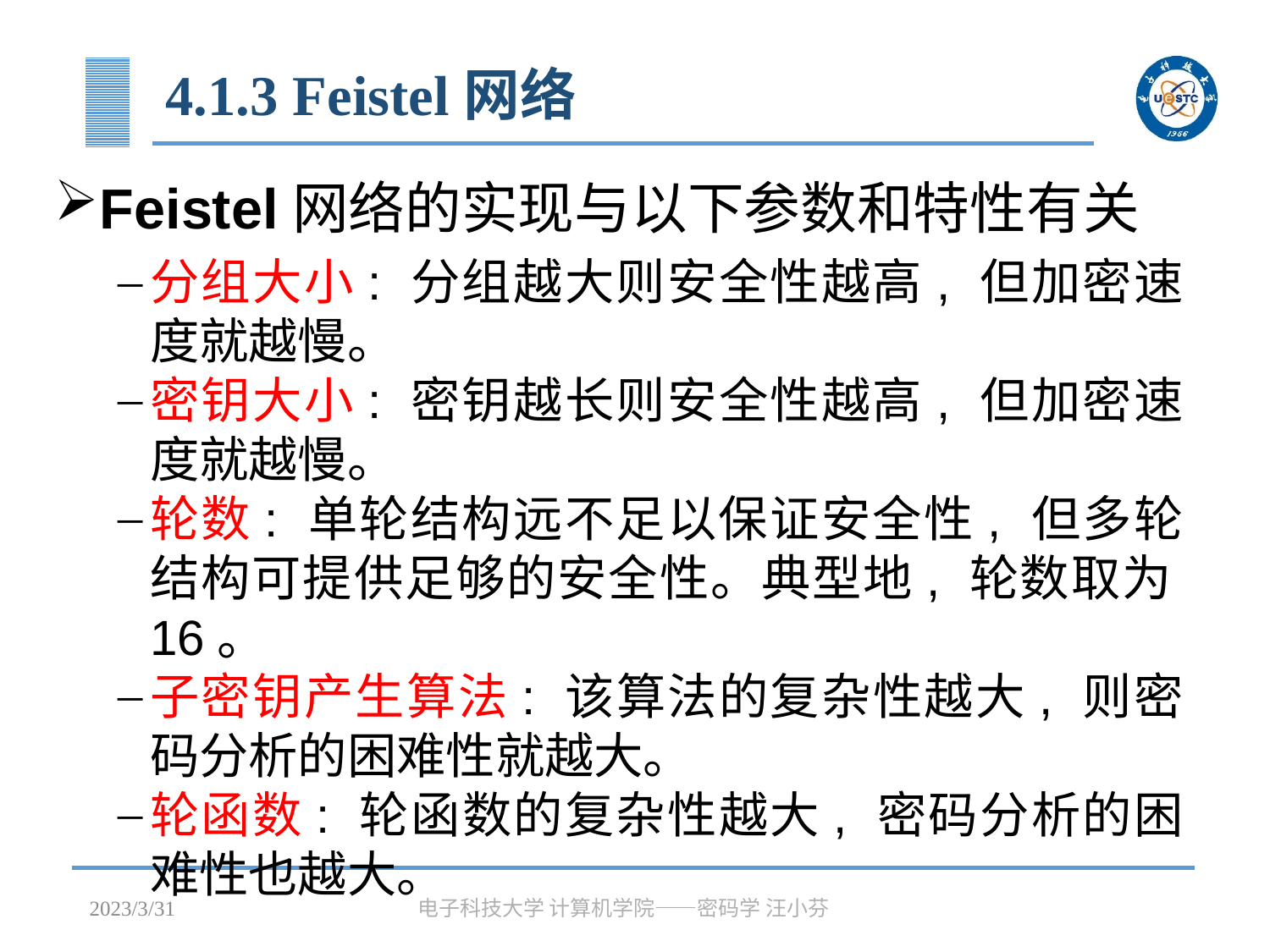

# 4.1.3 Feistel网络
Feistel网络的实现与以下参数和特性有关
分组大小: 分组越大则安全性越高, 但加密速度就越慢。
密钥大小: 密钥越长则安全性越高, 但加密速度就越慢。
轮数: 单轮结构远不足以保证安全性, 但多轮结构可提供足够的安全性。典型地, 轮数取为16。
子密钥产生算法: 该算法的复杂性越大, 则密码分析的困难性就越大。
轮函数: 轮函数的复杂性越大, 密码分析的困难性也越大。

2023/3/31
电子科技大学 计算机学院——密码学 汪小芬